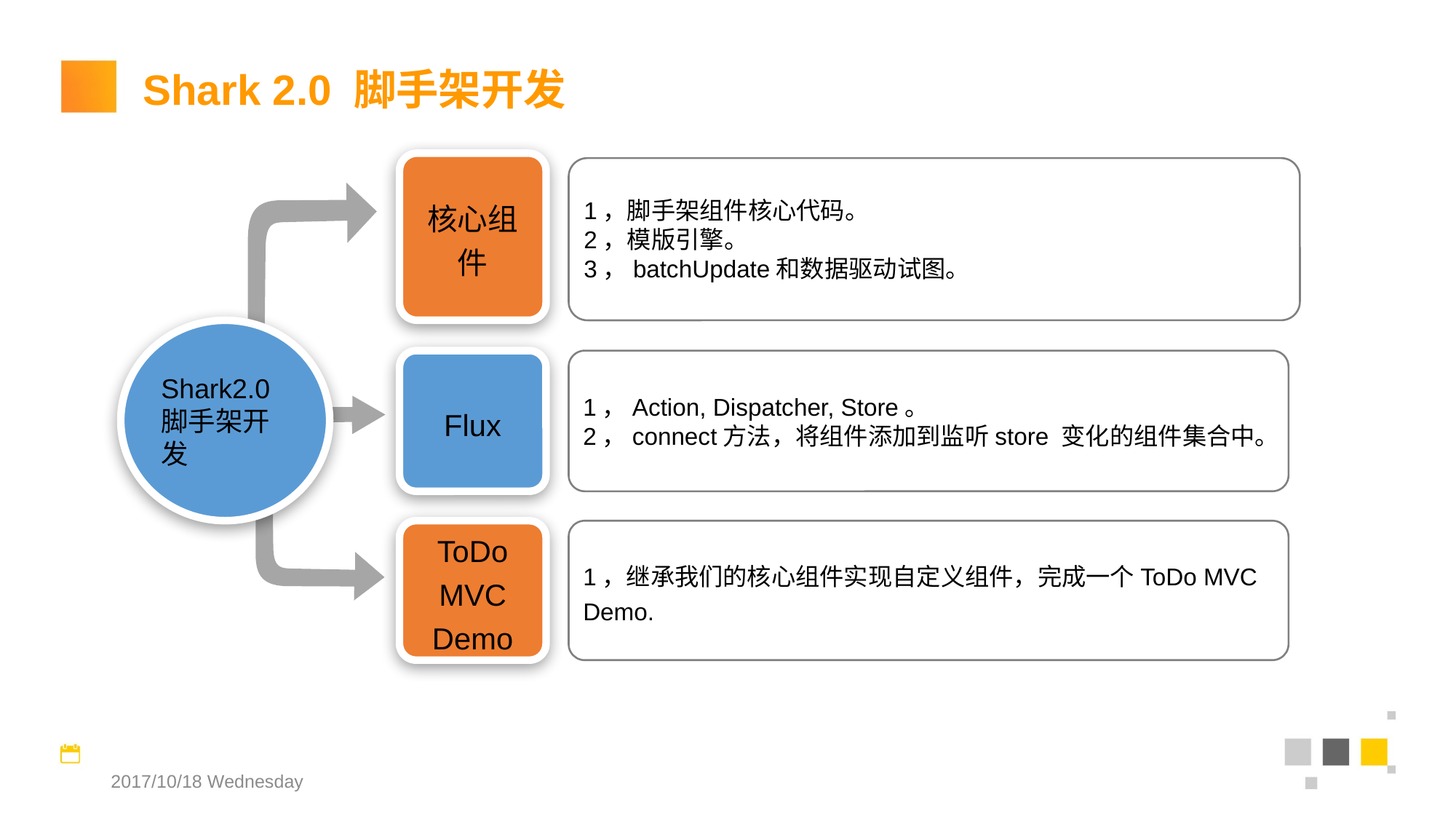

Shark 2.0 脚手架开发

核心组件
1，脚手架组件核心代码。
2，模版引擎。
3，batchUpdate和数据驱动试图。

Shark2.0
脚手架开发

Flux
1，Action, Dispatcher, Store。
2，connect方法，将组件添加到监听store 变化的组件集合中。

ToDo MVC Demo
1，继承我们的核心组件实现自定义组件，完成一个ToDo MVC Demo.
2017/10/18 Wednesday
23